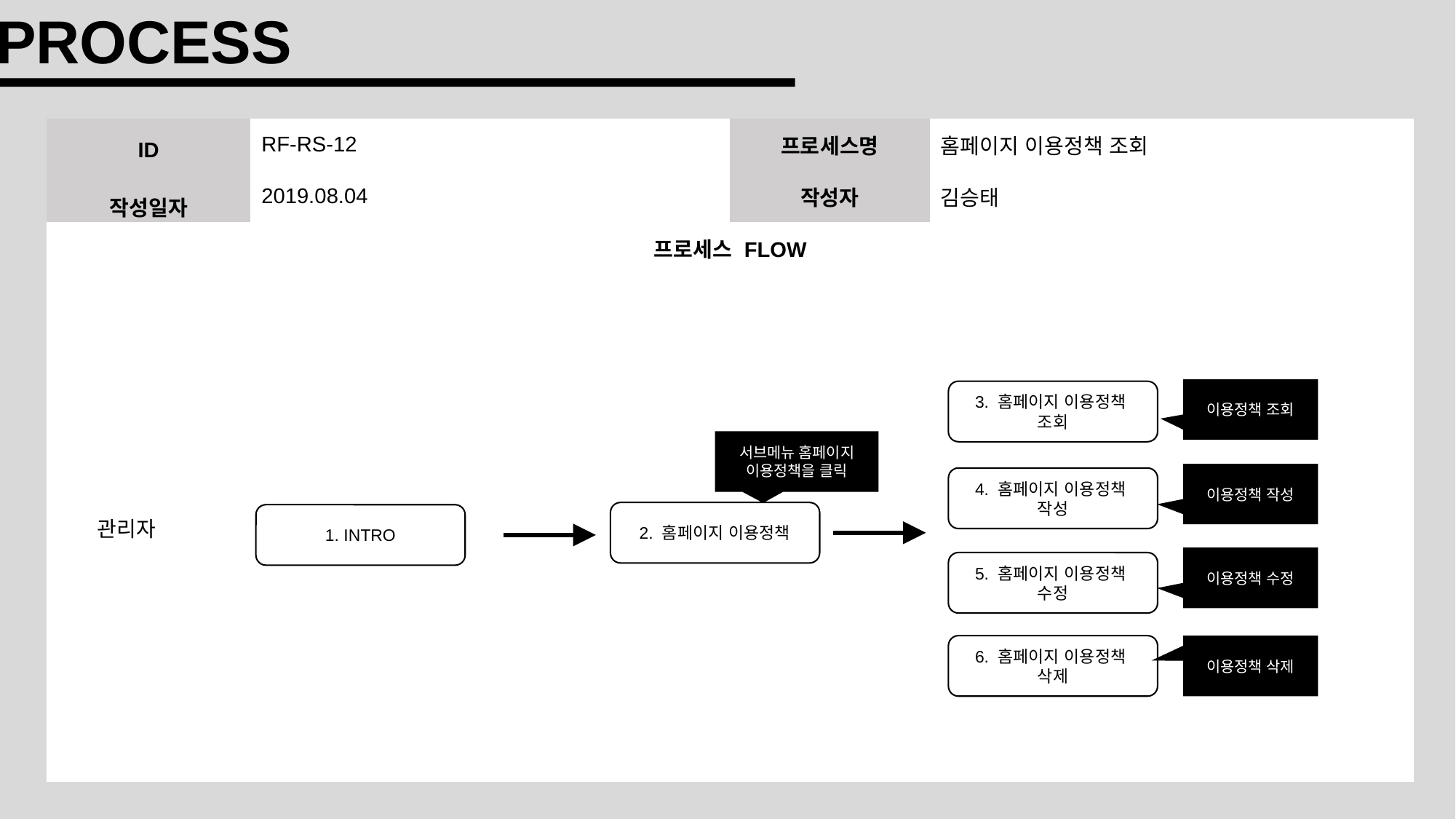

PROCESS

| ID |  | RF-RS-12 | 프로세스명 | 홈페이지 이용정책 조회 |
| --- | --- | --- | --- | --- |
| 작성일자 |  | 2019.08.04 | 작성자 | 김승태 |
| 프로세스 FLOW |  |  |  |  |
| 관리자 |  |  |  |  |
이용정책 조회
3. 홈페이지 이용정책  조회
서브메뉴 홈페이지 이용정책을 클릭
이용정책 작성
4. 홈페이지 이용정책  작성
2. 홈페이지 이용정책
1. INTRO
이용정책 수정
5. 홈페이지 이용정책  수정
6. 홈페이지 이용정책
삭제
이용정책 삭제